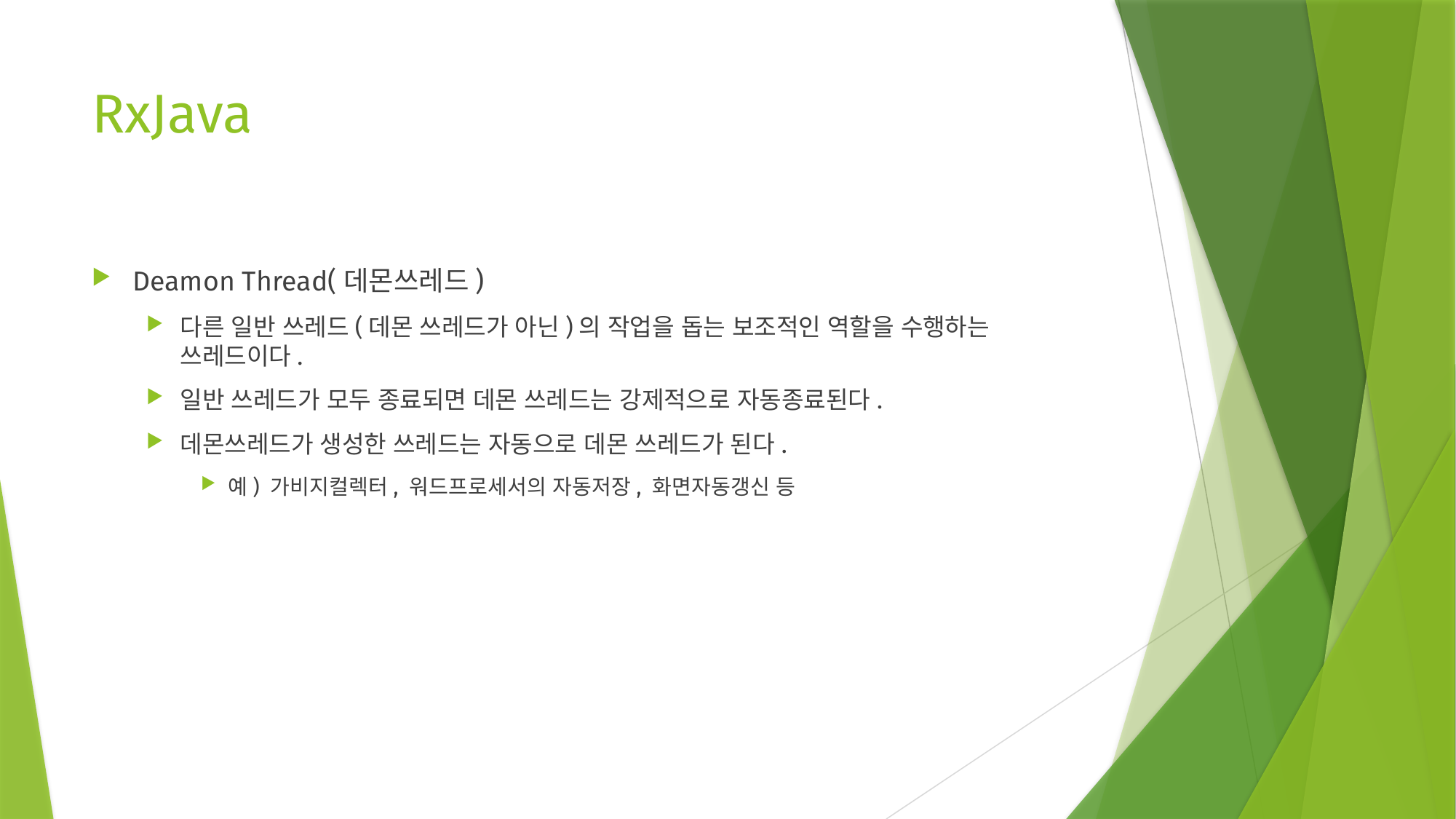

# RxJava
Deamon Thread(데몬쓰레드)
다른 일반 쓰레드(데몬 쓰레드가 아닌)의 작업을 돕는 보조적인 역할을 수행하는 쓰레드이다.
일반 쓰레드가 모두 종료되면 데몬 쓰레드는 강제적으로 자동종료된다.
데몬쓰레드가 생성한 쓰레드는 자동으로 데몬 쓰레드가 된다.
예) 가비지컬렉터, 워드프로세서의 자동저장, 화면자동갱신 등